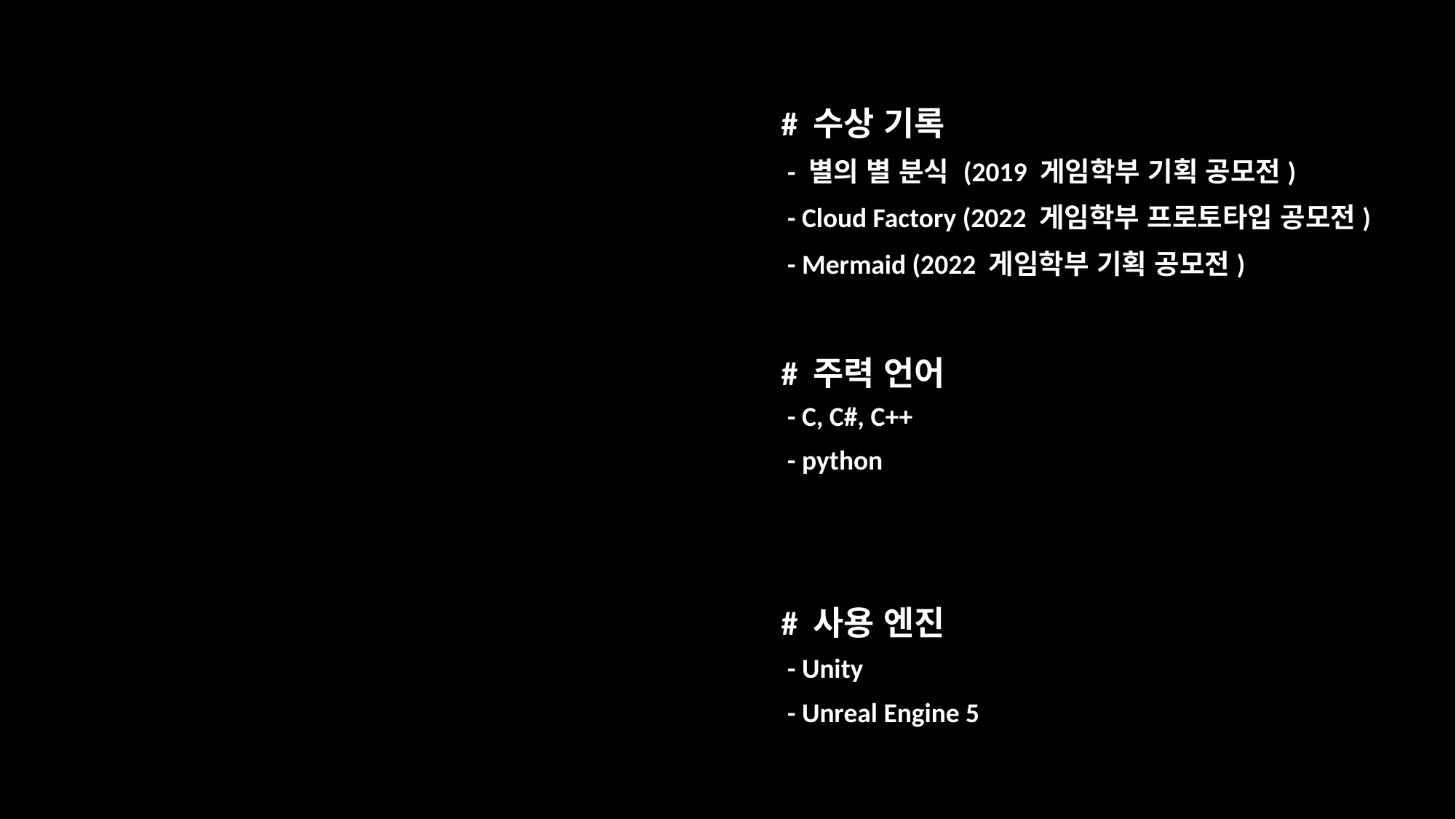

# 수상 기록
 - 별의 별 분식 (2019 게임학부 기획 공모전)
 - Cloud Factory (2022 게임학부 프로토타입 공모전)
 - Mermaid (2022 게임학부 기획 공모전)
# 주력 언어
 - C, C#, C++
 - python
# 사용 엔진
 - Unity
 - Unreal Engine 5